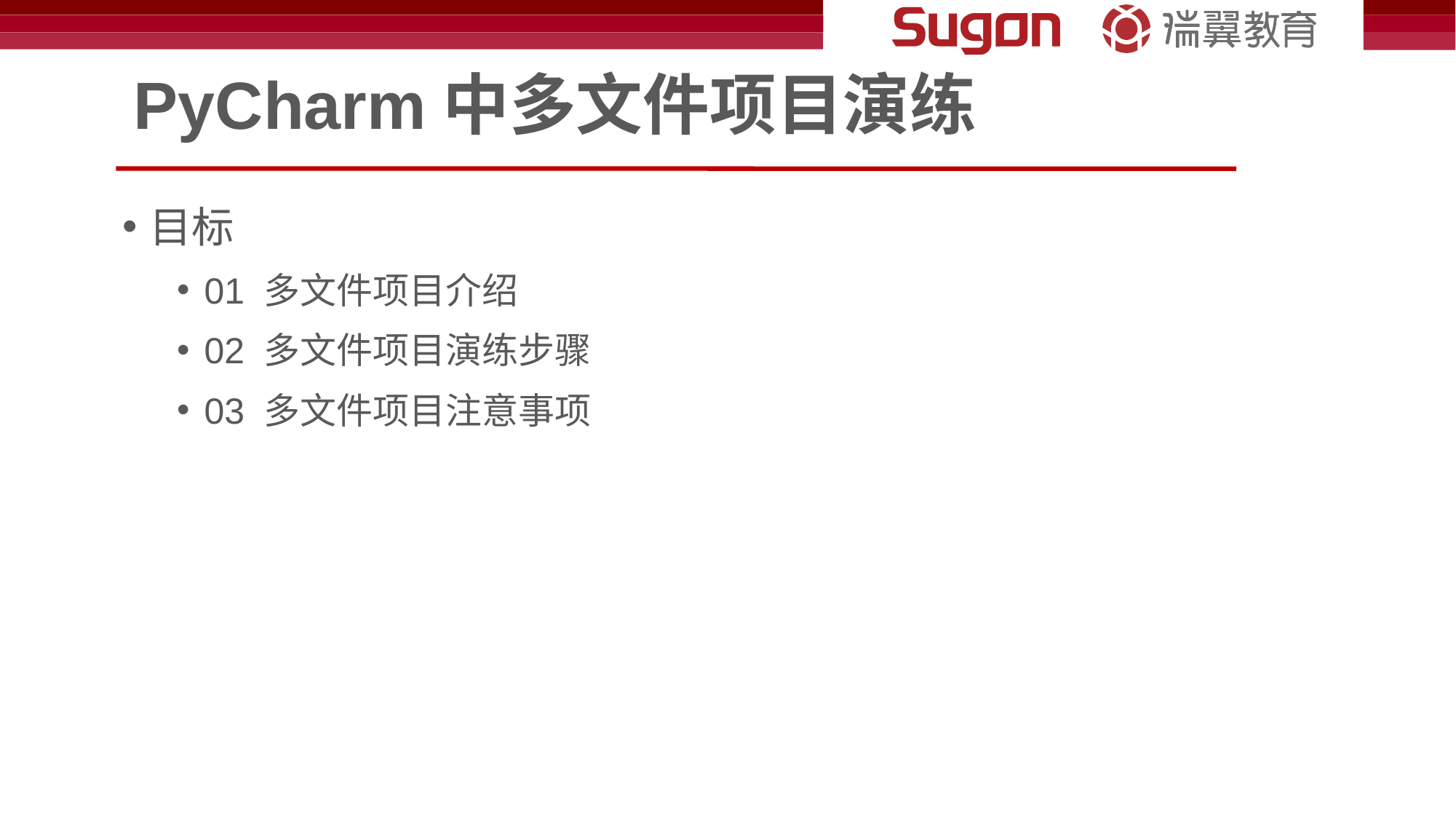

# PyCharm中多文件项目演练
目标
01 多文件项目介绍
02 多文件项目演练步骤
03 多文件项目注意事项